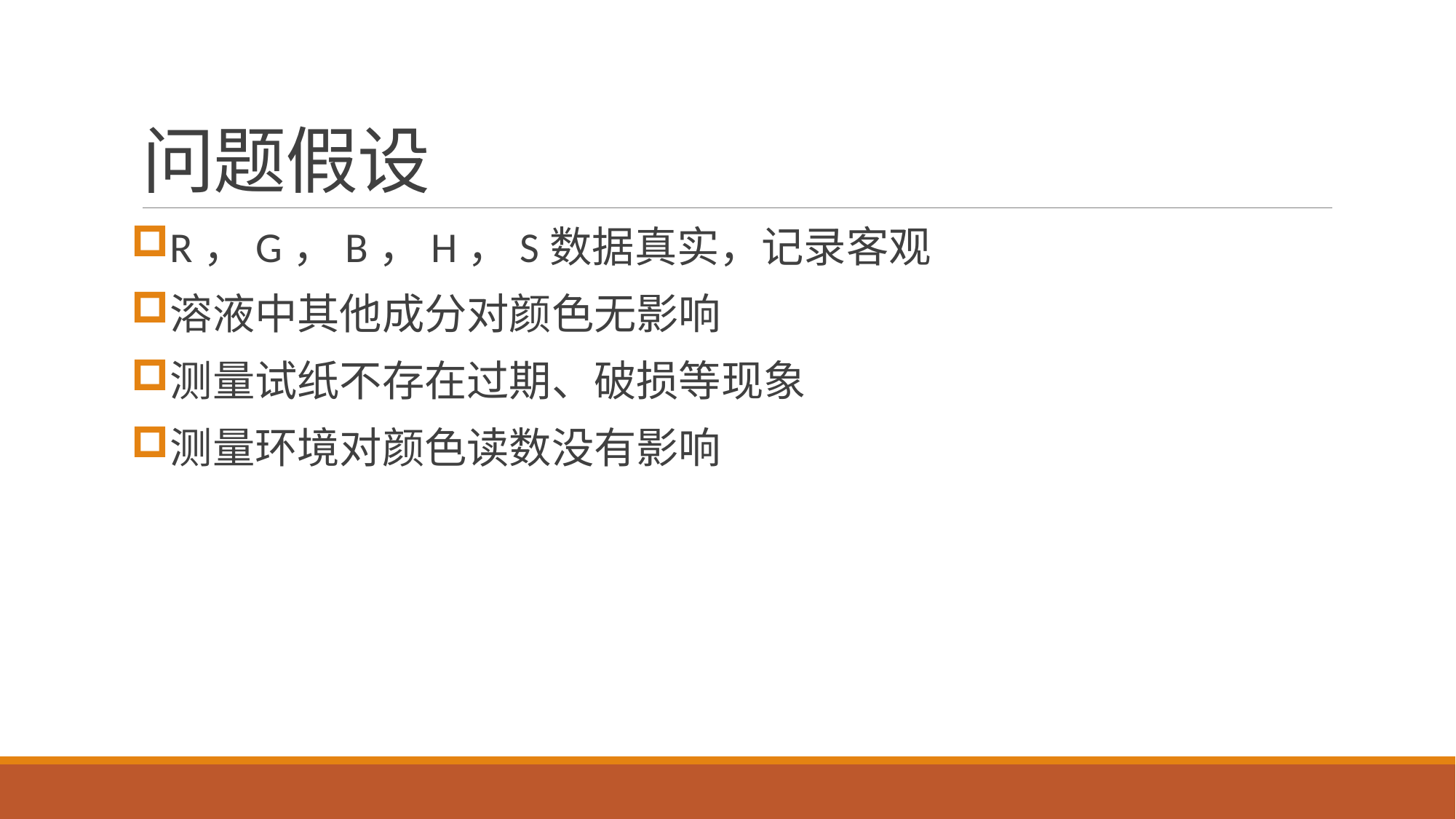

# 问题假设
R，G，B，H，S数据真实，记录客观
溶液中其他成分对颜色无影响
测量试纸不存在过期、破损等现象
测量环境对颜色读数没有影响